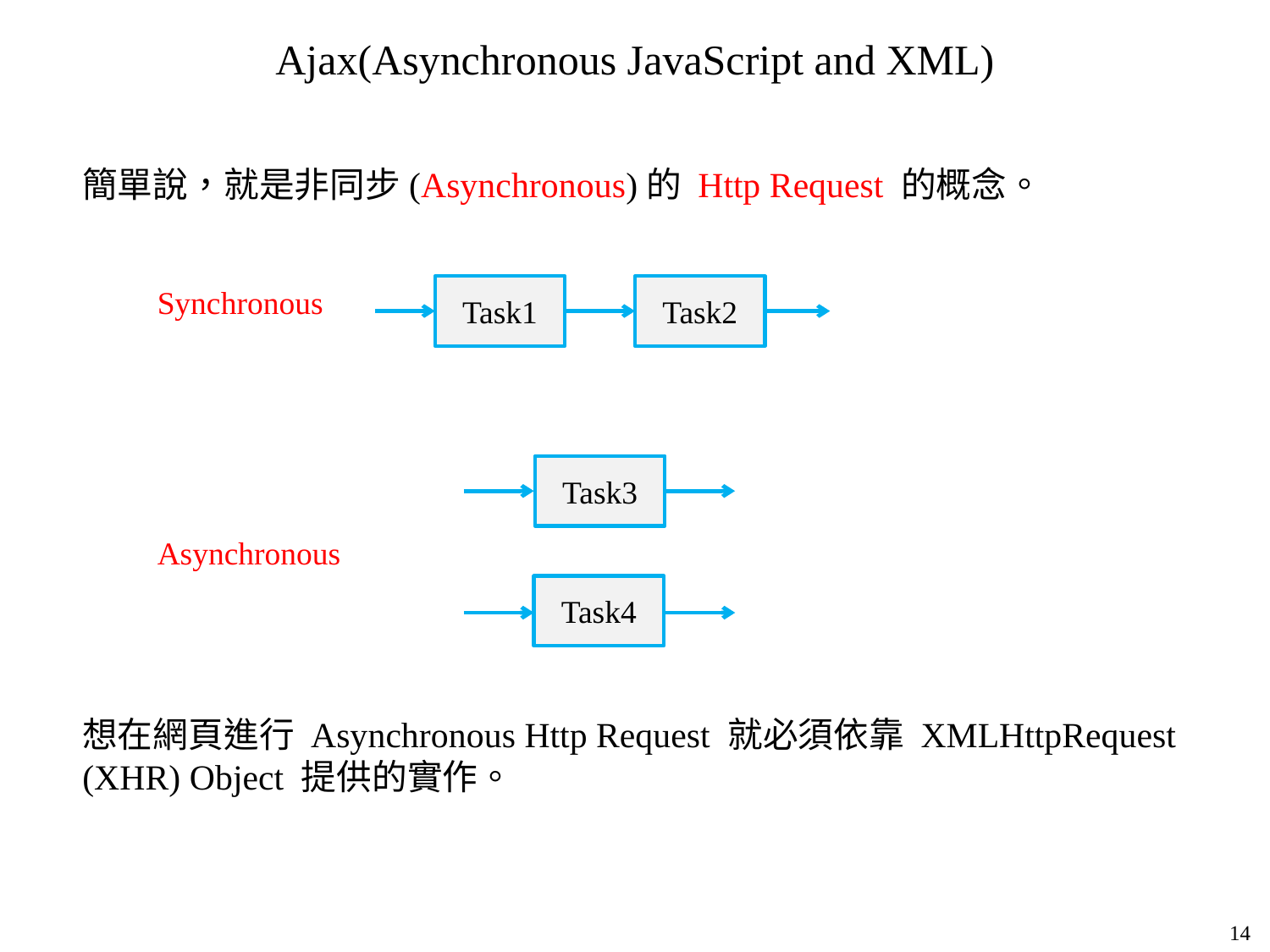

Ajax(Asynchronous JavaScript and XML)
簡單說，就是非同步(Asynchronous)的 Http Request 的概念。

想在網頁進行 Asynchronous Http Request 就必須依靠 XMLHttpRequest (XHR) Object 提供的實作。

Synchronous
Task1
Task2
Task3
Asynchronous
Task4
14